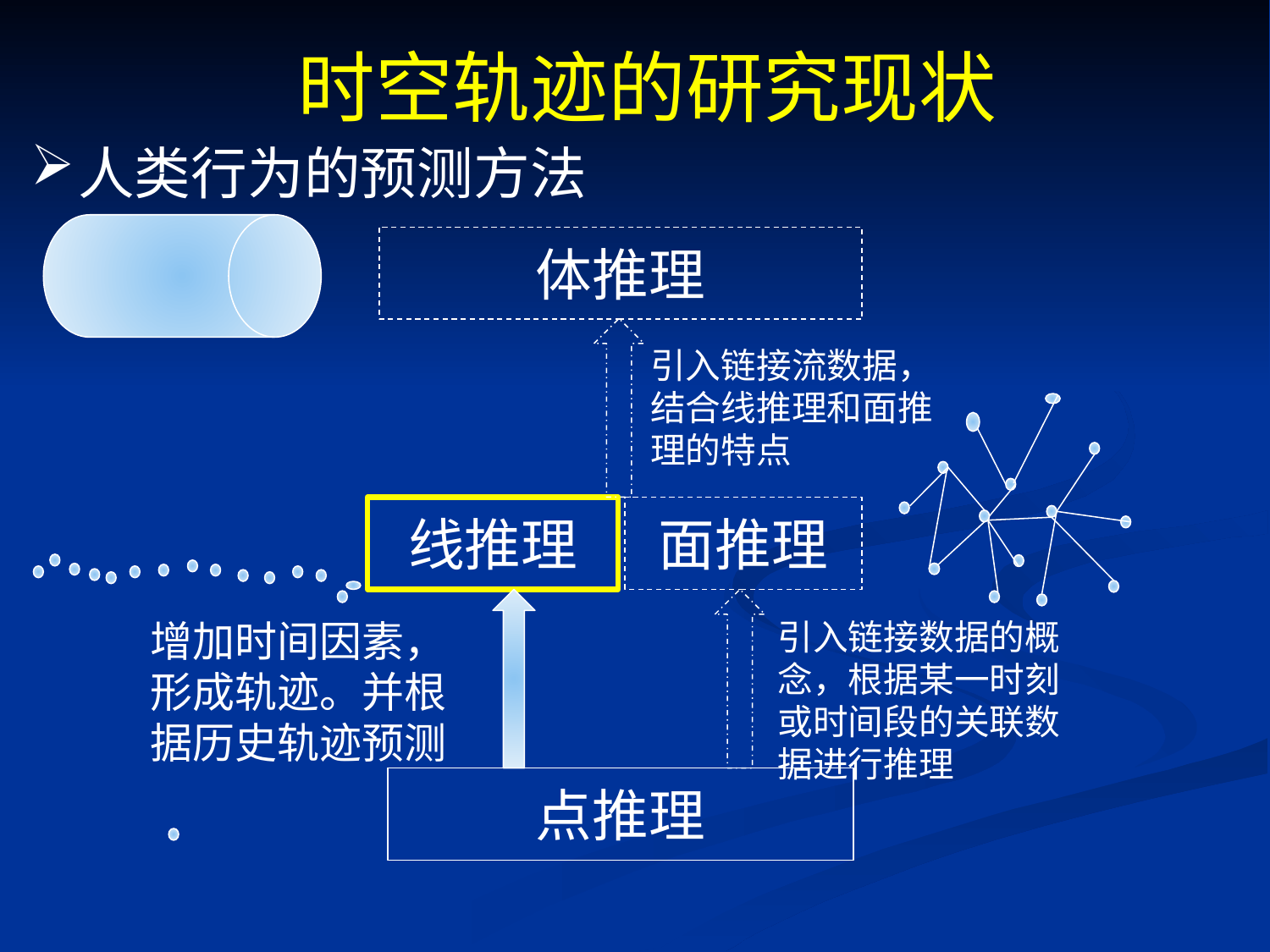

时空轨迹的研究现状
人类行为的预测方法

体推理

引入链接流数据，结合线推理和面推理的特点

线推理
面推理

增加时间因素，形成轨迹。并根据历史轨迹预测
引入链接数据的概念，根据某一时刻或时间段的关联数据进行推理
点推理